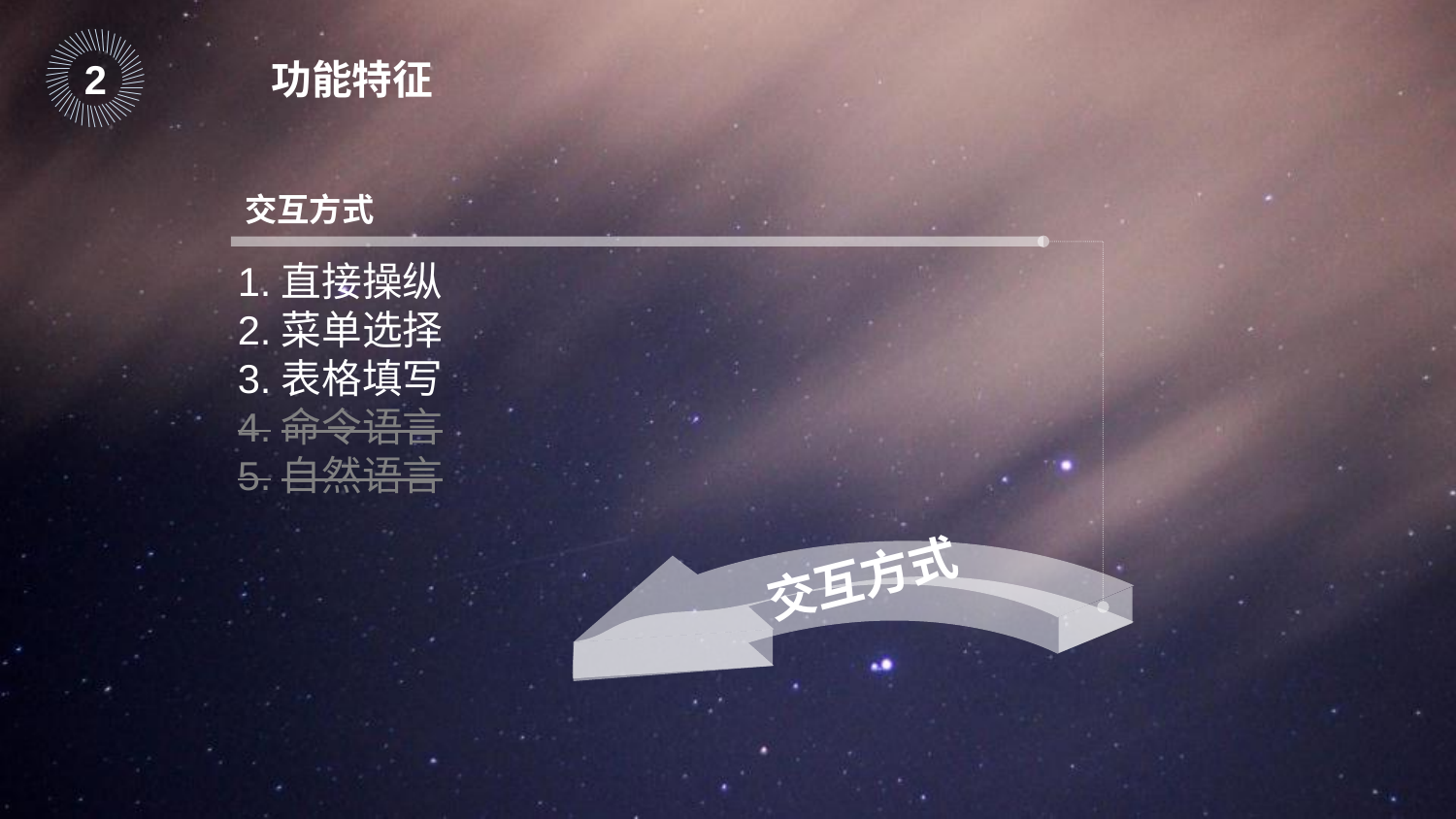

｜
｜
｜
｜
｜
｜
｜
｜
｜
｜
｜
｜
｜
｜
｜
｜
｜
｜
｜
｜
｜
｜
｜
｜
｜
｜
｜
｜
｜
｜
｜
｜
｜
｜
｜
｜
｜
｜
｜
｜
｜
｜
｜
｜
｜
｜
2
功能特征
交互方式

1.直接操纵
2.菜单选择
3.表格填写
4.命令语言
5.自然语言

交互方式